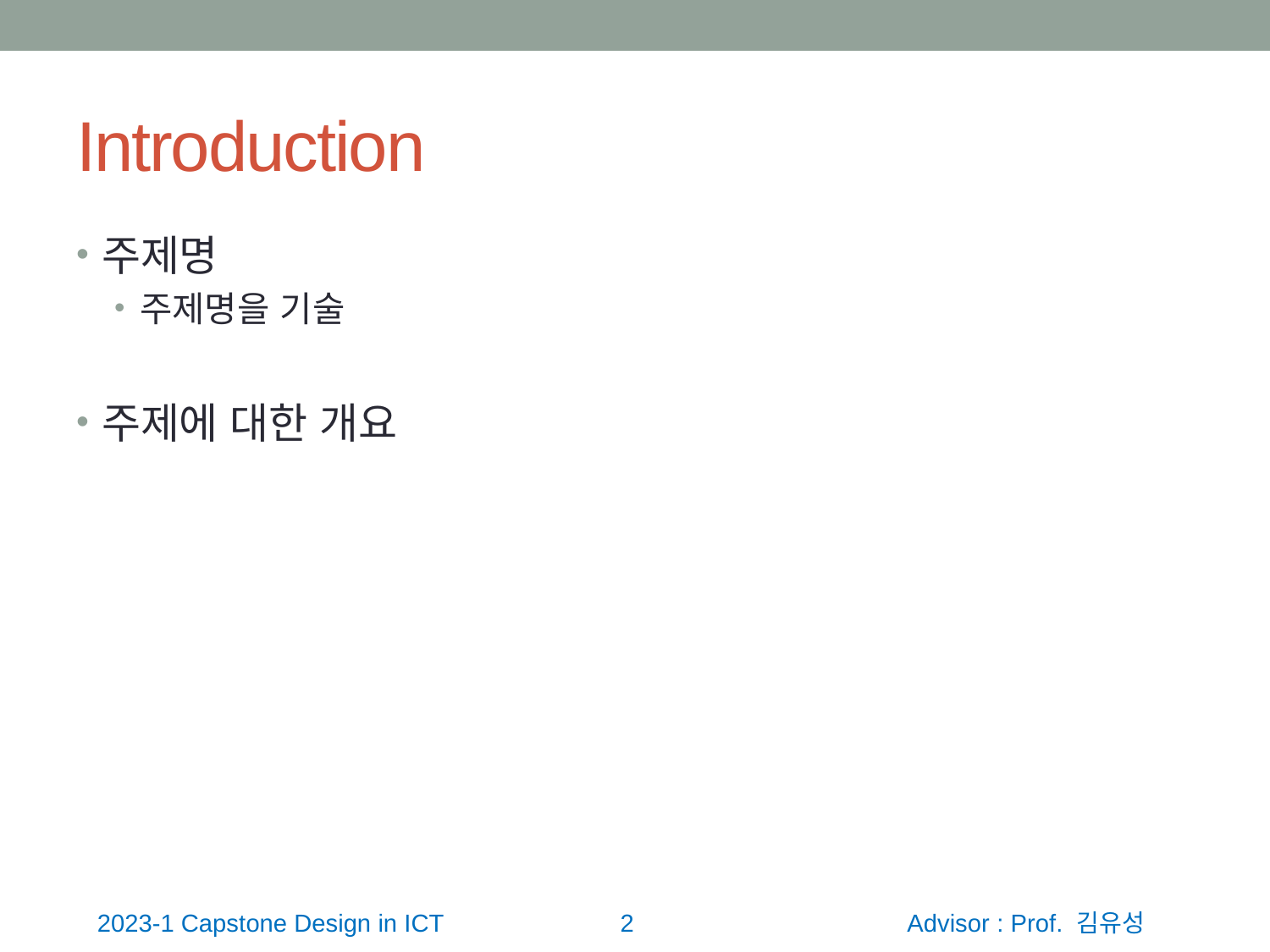

# Introduction
주제명
주제명을 기술

주제에 대한 개요